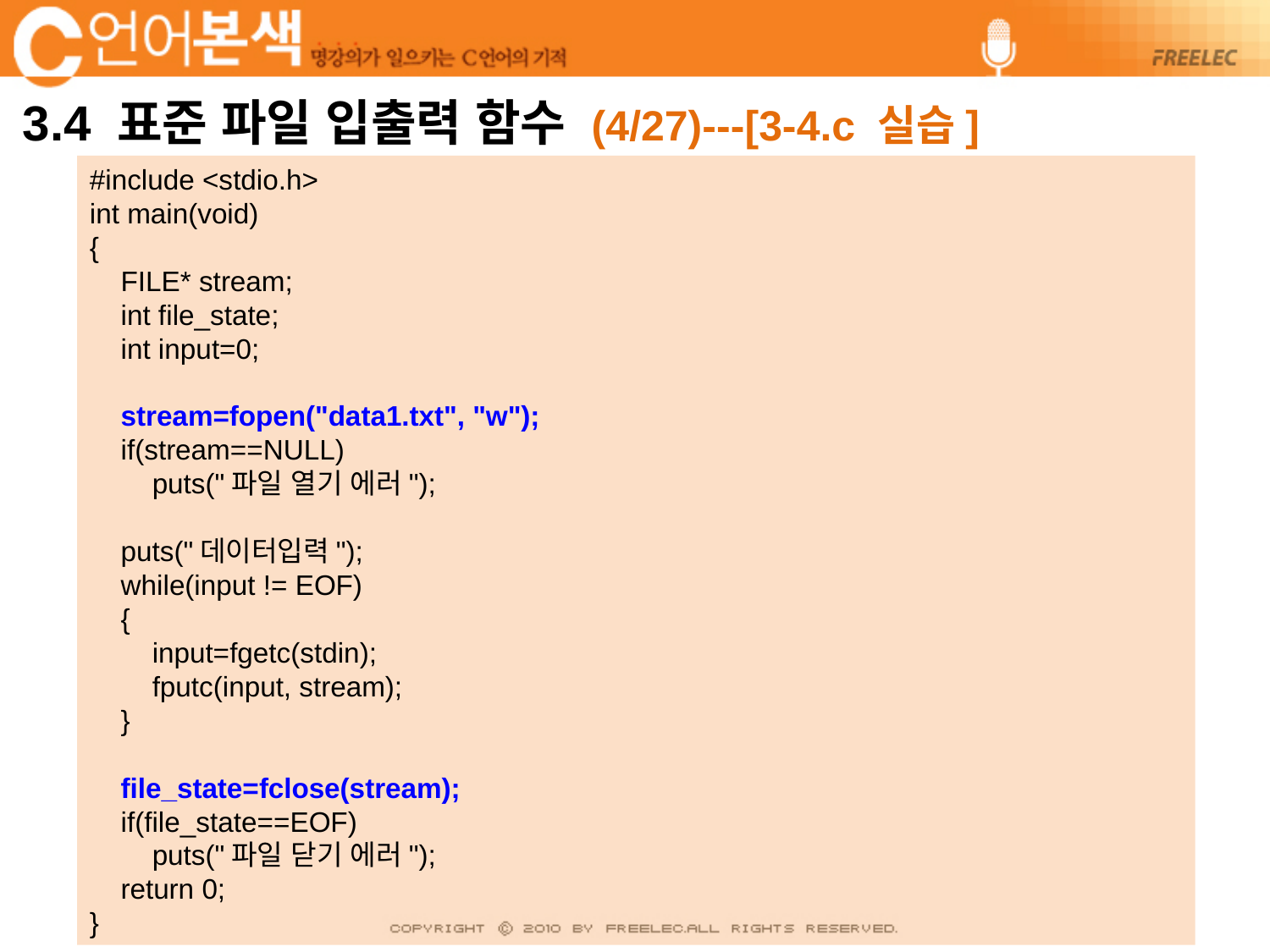

# 3.4 표준 파일 입출력 함수 (4/27)---[3-4.c 실습]
#include <stdio.h>
int main(void)
{
    FILE* stream;
    int file_state;
    int input=0;

    stream=fopen("data1.txt", "w");
    if(stream==NULL)
        puts("파일 열기 에러");

    puts("데이터입력");
    while(input != EOF)
    {
        input=fgetc(stdin);
        fputc(input, stream);
    }

    file_state=fclose(stream);
    if(file_state==EOF)
        puts("파일 닫기 에러");
    return 0;
}